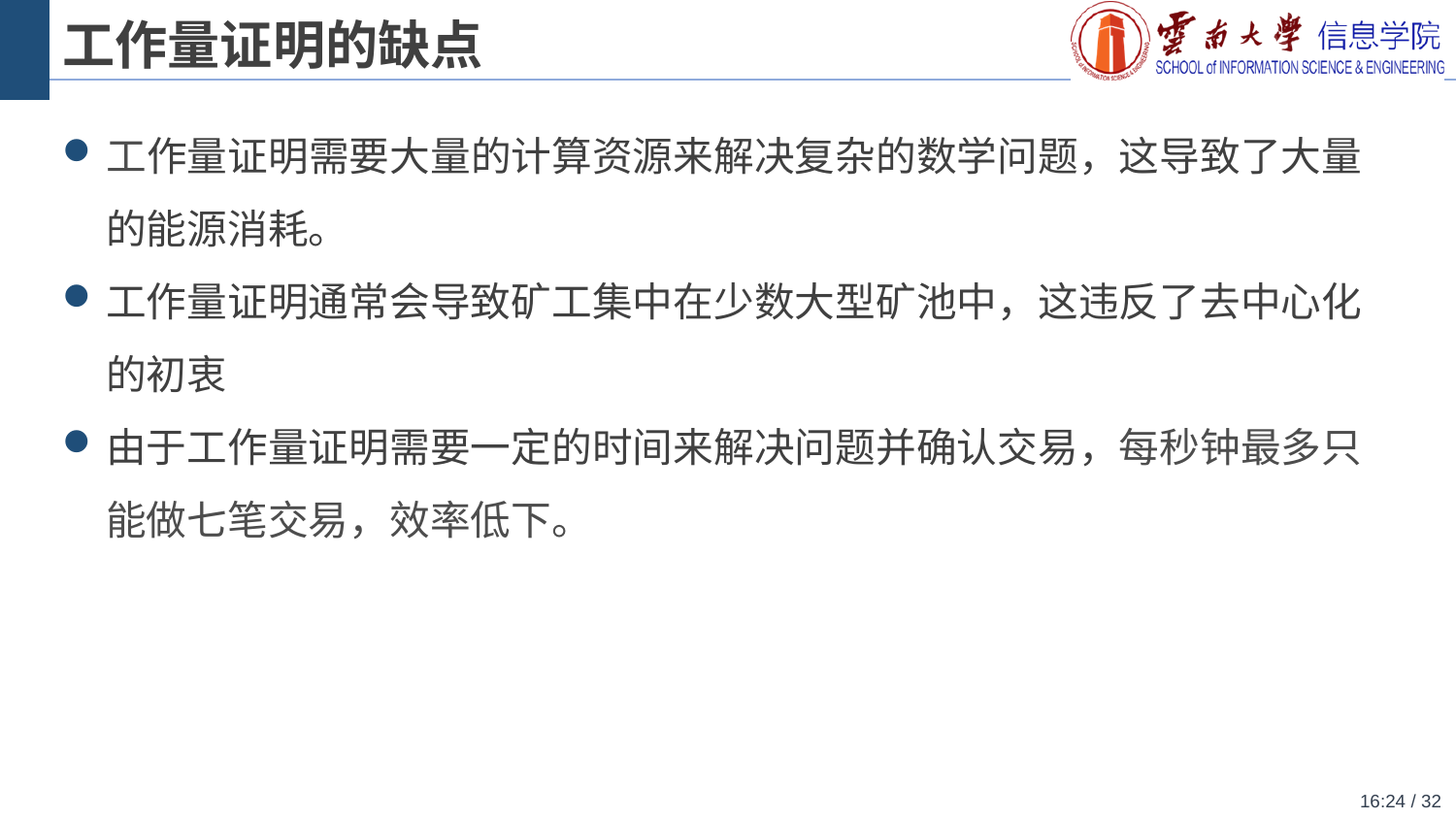

# 工作量证明的缺点
工作量证明需要大量的计算资源来解决复杂的数学问题，这导致了大量的能源消耗。
工作量证明通常会导致矿工集中在少数大型矿池中，这违反了去中心化的初衷
由于工作量证明需要一定的时间来解决问题并确认交易，每秒钟最多只能做七笔交易，效率低下。